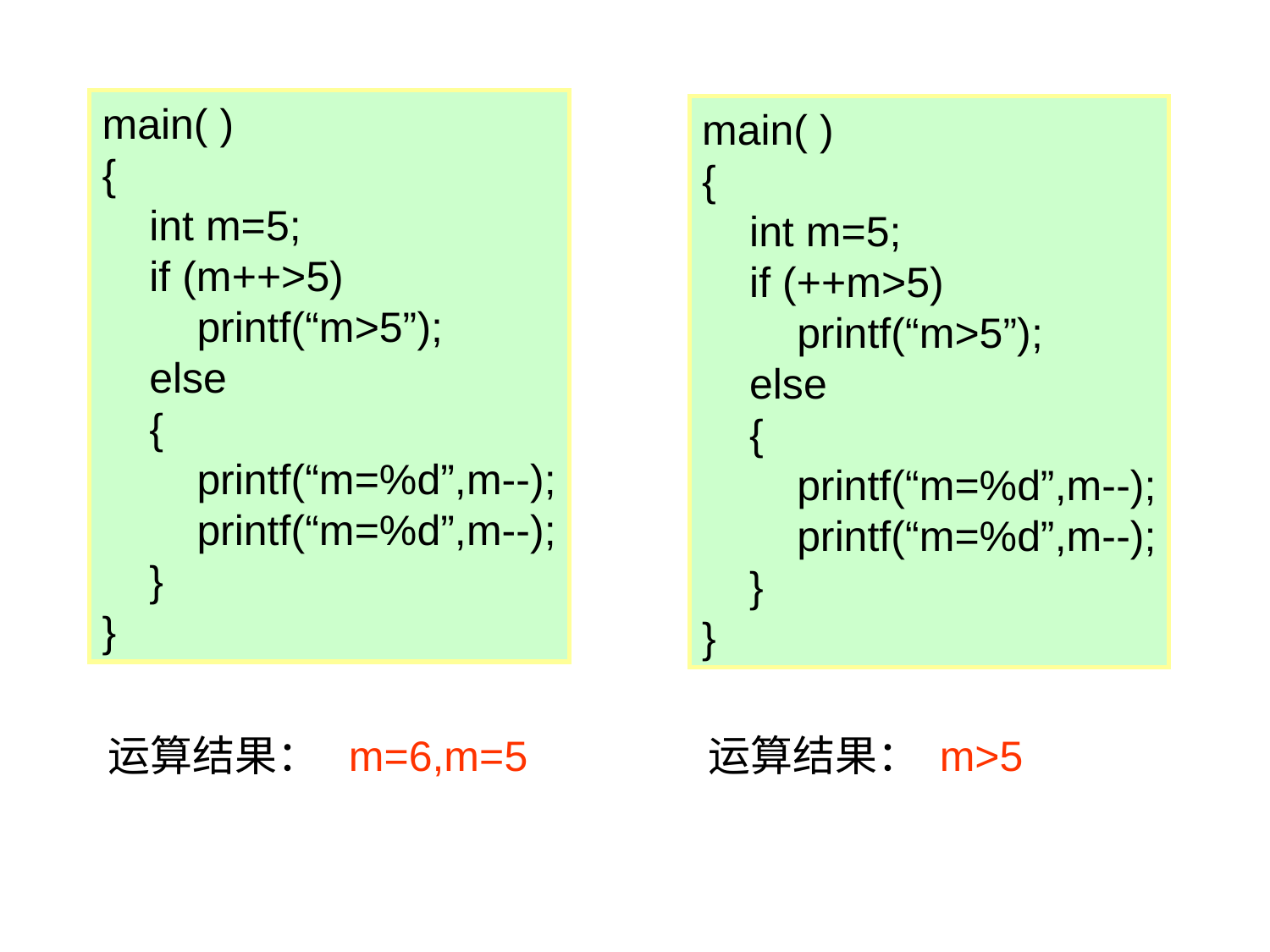

main( )
{
    int m=5;
    if (m++>5)
        printf(“m>5”);
    else
    {
        printf(“m=%d”,m--);
        printf(“m=%d”,m--);
    }
}
main( )
{
    int m=5;
    if (++m>5)
        printf(“m>5”);
    else
    {
        printf(“m=%d”,m--);
        printf(“m=%d”,m--);
    }
}

运算结果：  m=6,m=5
运算结果： m>5